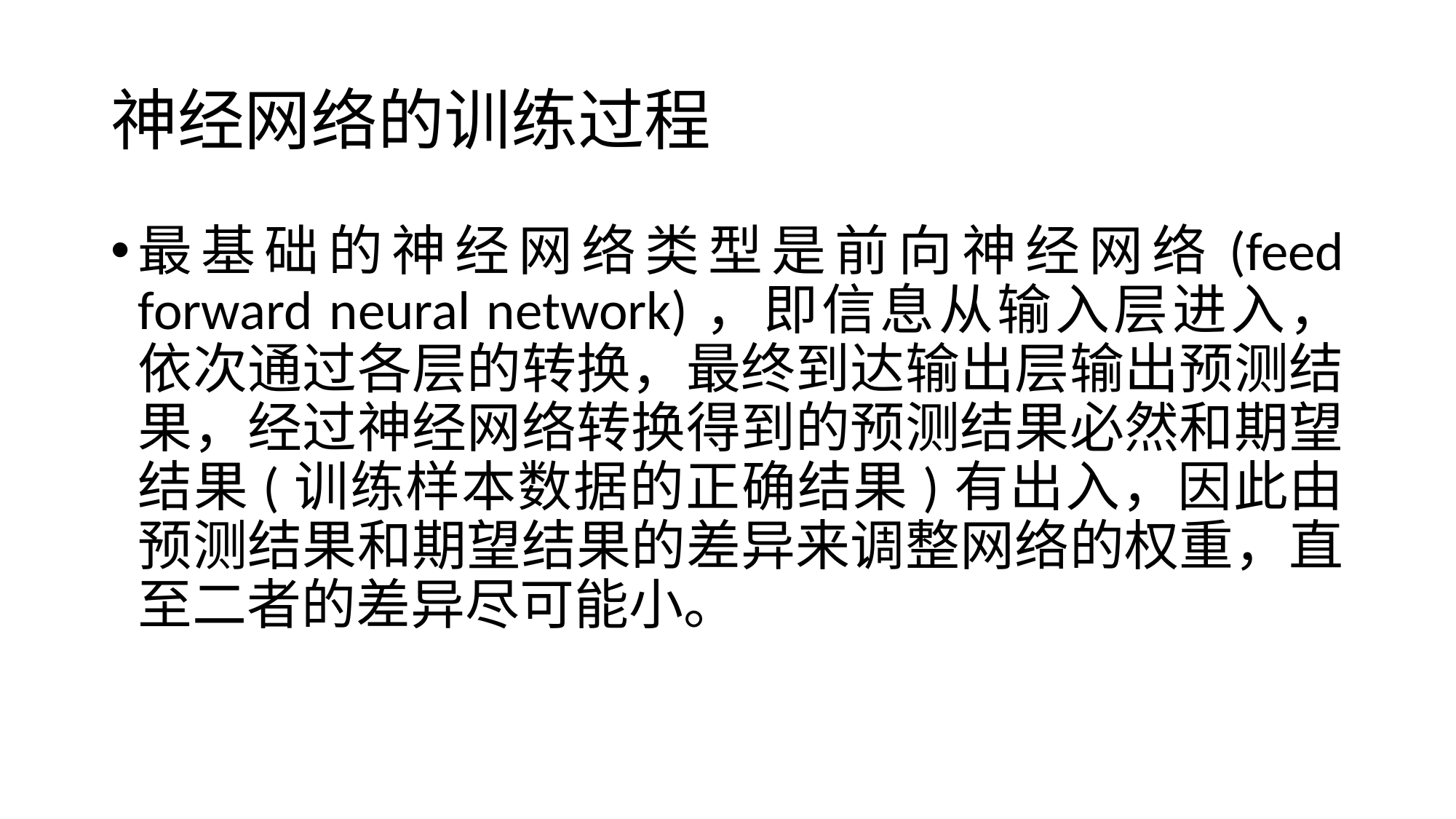

# 神经网络的训练过程
最基础的神经网络类型是前向神经网络(feed forward neural network)，即信息从输入层进入，依次通过各层的转换，最终到达输出层输出预测结果，经过神经网络转换得到的预测结果必然和期望结果(训练样本数据的正确结果)有出入，因此由预测结果和期望结果的差异来调整网络的权重，直至二者的差异尽可能小。